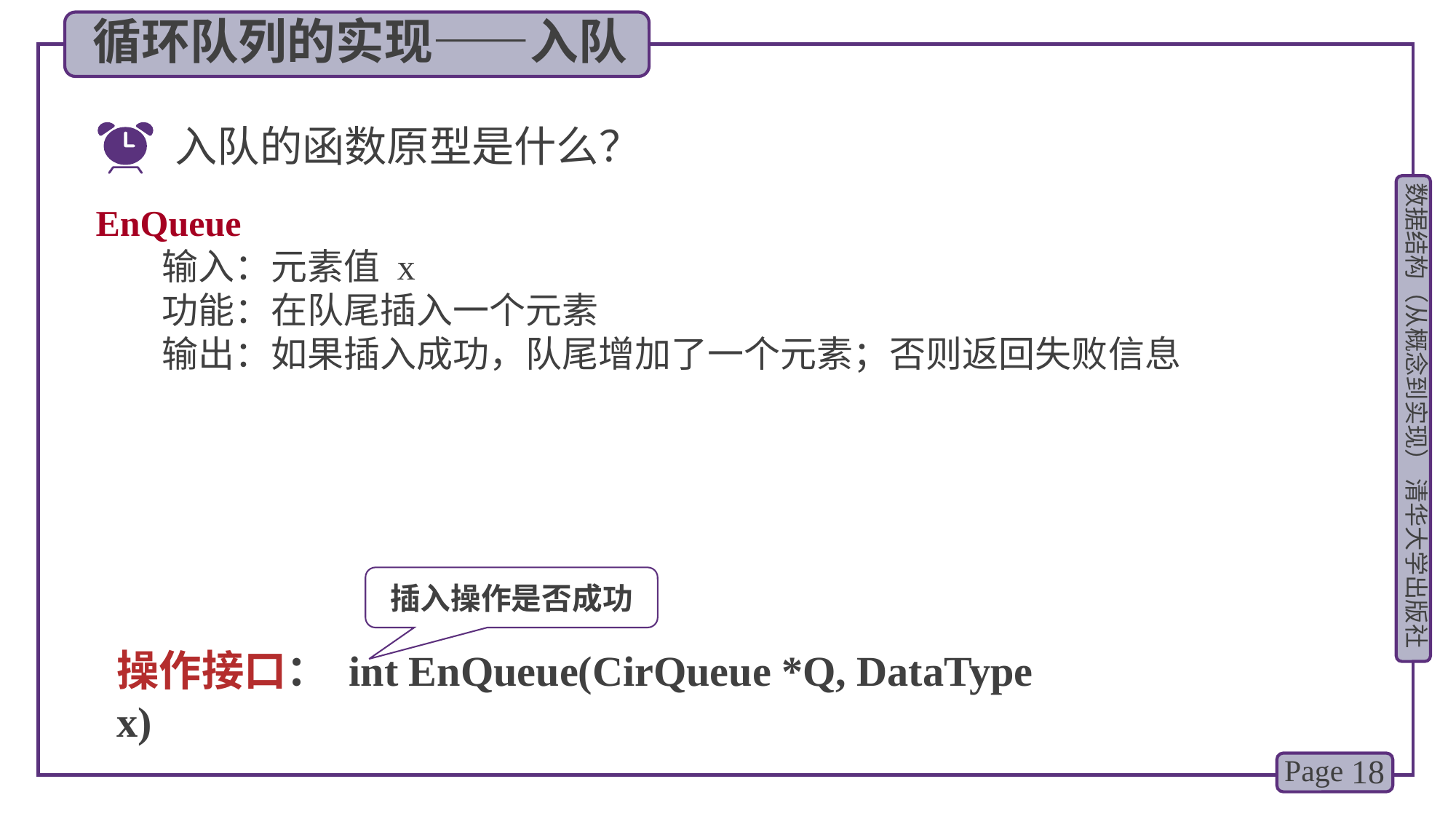

循环队列的实现——入队

入队的函数原型是什么？

EnQueue
       输入：元素值 x
       功能：在队尾插入一个元素
       输出：如果插入成功，队尾增加了一个元素；否则返回失败信息
插入操作是否成功
操作接口： int EnQueue(CirQueue *Q, DataType x)